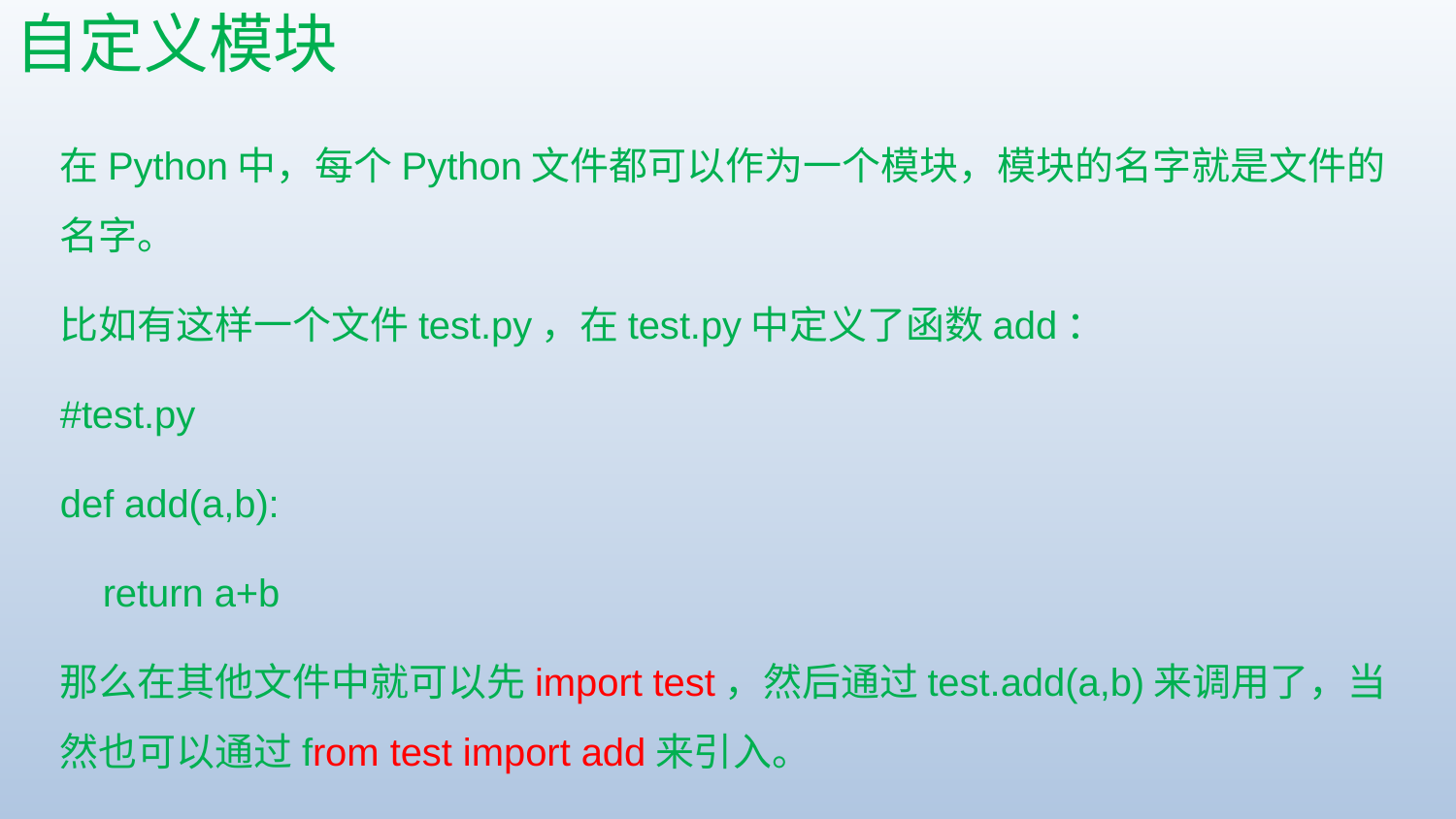

# 自定义模块
在Python中，每个Python文件都可以作为一个模块，模块的名字就是文件的名字。
比如有这样一个文件test.py，在test.py中定义了函数add：
#test.py
def add(a,b):
    return a+b
那么在其他文件中就可以先import test，然后通过test.add(a,b)来调用了，当然也可以通过from test import add来引入。